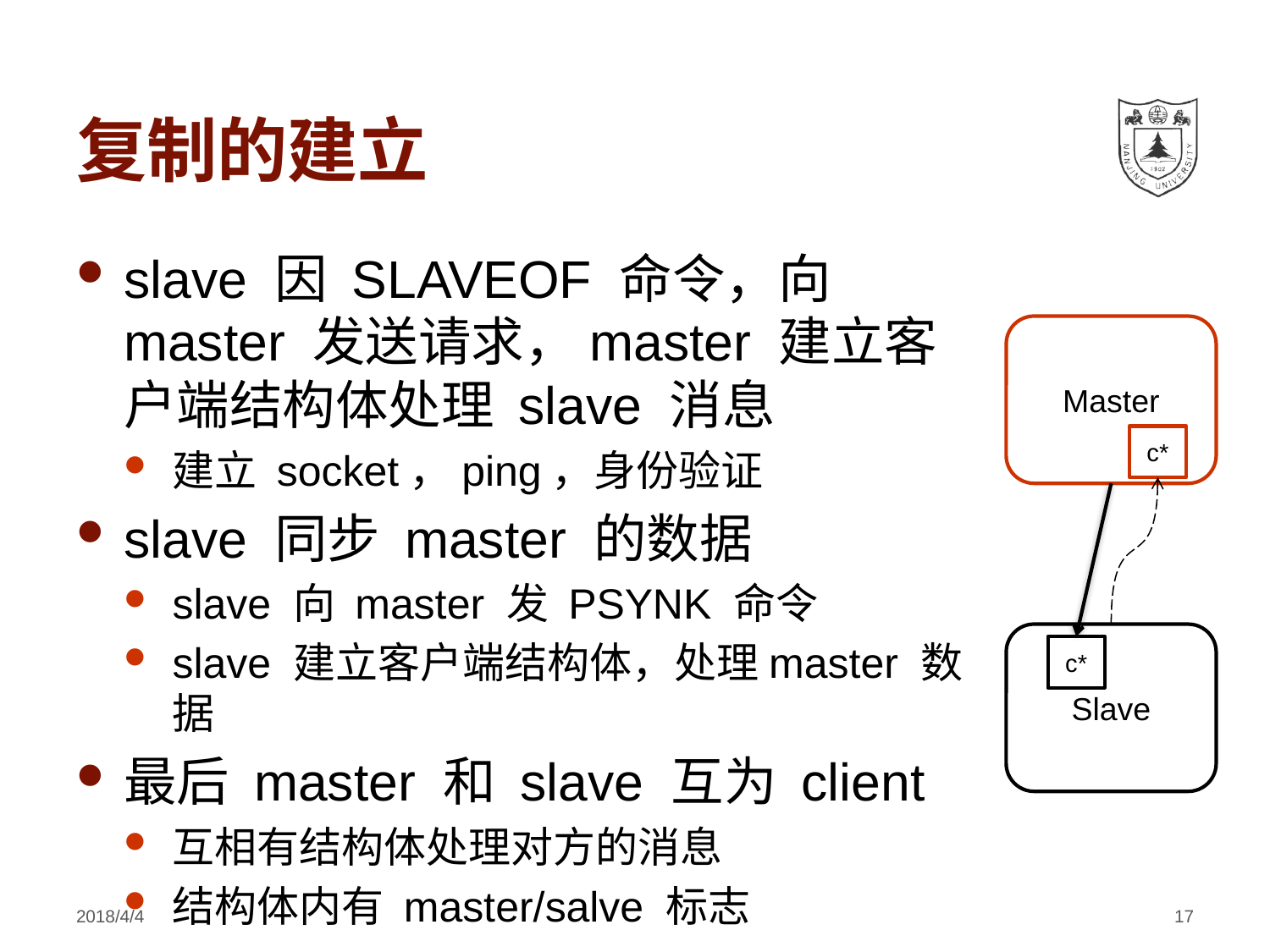

# 复制的建立
slave 因 SLAVEOF 命令，向 master 发送请求，master 建立客户端结构体处理 slave 消息
建立 socket，ping，身份验证
slave 同步 master 的数据
slave 向 master 发 PSYNK 命令
slave 建立客户端结构体，处理master 数据
最后 master 和 slave 互为 client
互相有结构体处理对方的消息
结构体内有 master/salve 标志
Master
c*
c*
Slave
2018/4/4

17